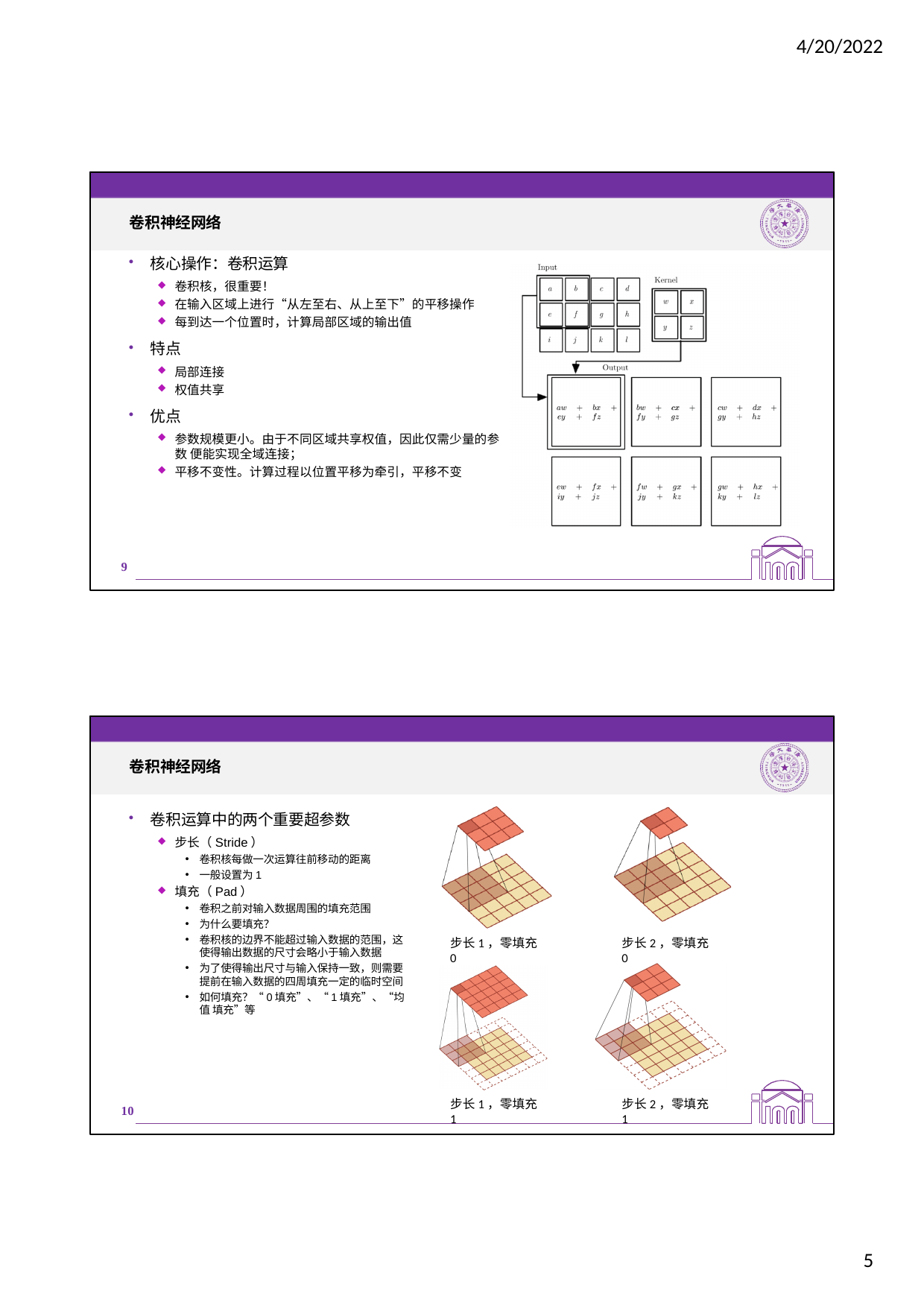

4/20/2022

卷积神经网络

核心操作：卷积运算
卷积核，很重要！
在输入区域上进行“从左至右、从上至下”的平移操作
每到达一个位置时，计算局部区域的输出值
特点
局部连接
权值共享
优点
参数规模更小。由于不同区域共享权值，因此仅需少量的参数 便能实现全域连接；
平移不变性。计算过程以位置平移为牵引，平移不变

9

卷积神经网络
卷积运算中的两个重要超参数
步长（Stride）
卷积核每做一次运算往前移动的距离
一般设置为1
填充（Pad）
卷积之前对输入数据周围的填充范围
为什么要填充？
卷积核的边界不能超过输入数据的范围，这 使得输出数据的尺寸会略小于输入数据
为了使得输出尺寸与输入保持一致，则需要 提前在输入数据的四周填充一定的临时空间
如何填充？“0填充”、“1填充”、“均值 填充”等

步长1，零填充0
步长2，零填充0

步长1，零填充1
步长2，零填充1

10

5